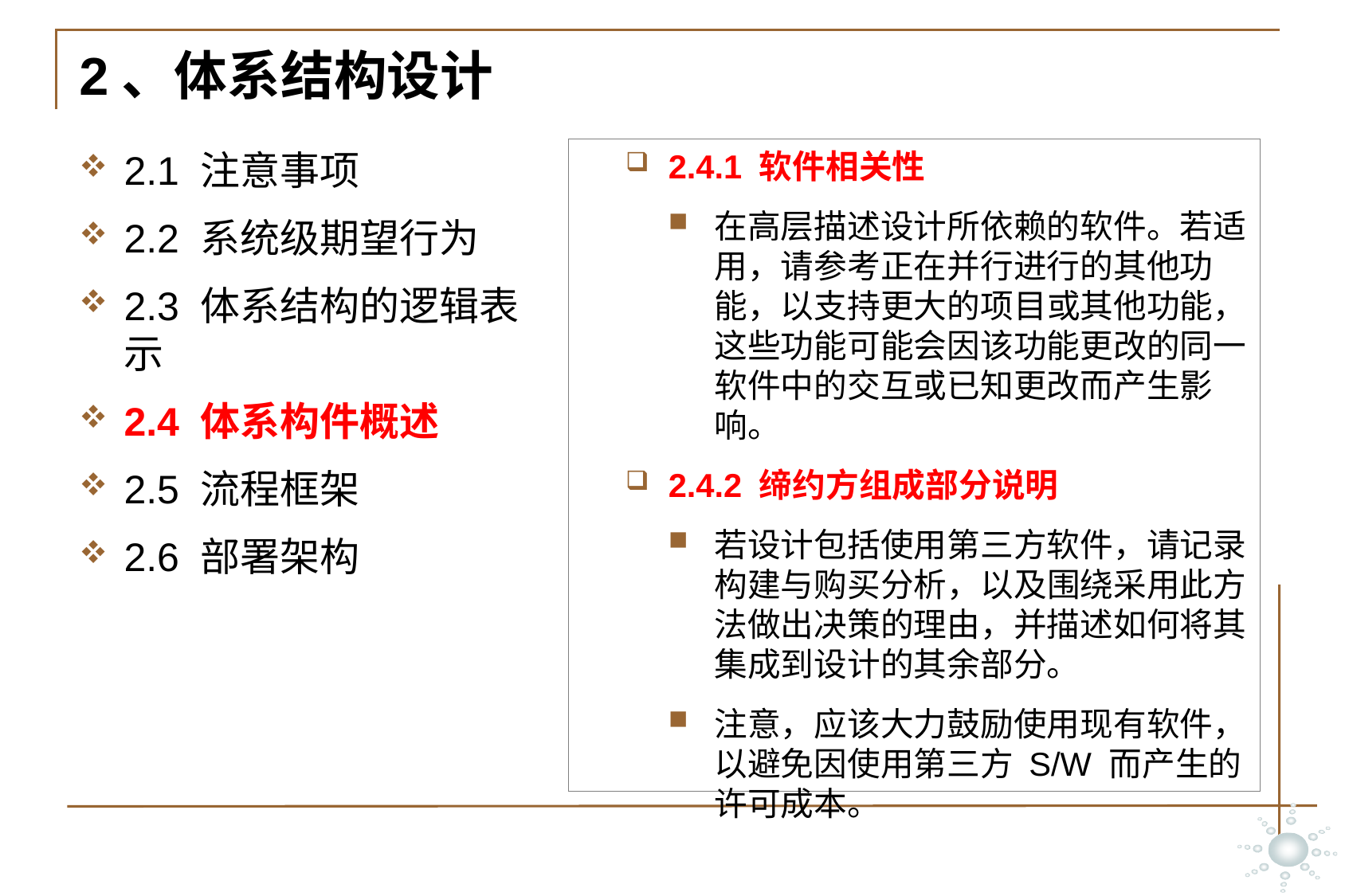

# 2、体系结构设计
2.1 注意事项
2.2 系统级期望行为
2.3 体系结构的逻辑表示
2.4 体系构件概述
2.5 流程框架
2.6 部署架构
2.4.1 软件相关性
在高层描述设计所依赖的软件。若适用，请参考正在并行进行的其他功能，以支持更大的项目或其他功能，这些功能可能会因该功能更改的同一软件中的交互或已知更改而产生影响。
2.4.2 缔约方组成部分说明
若设计包括使用第三方软件，请记录构建与购买分析，以及围绕采用此方法做出决策的理由，并描述如何将其集成到设计的其余部分。
注意，应该大力鼓励使用现有软件，以避免因使用第三方 S/W 而产生的许可成本。
21